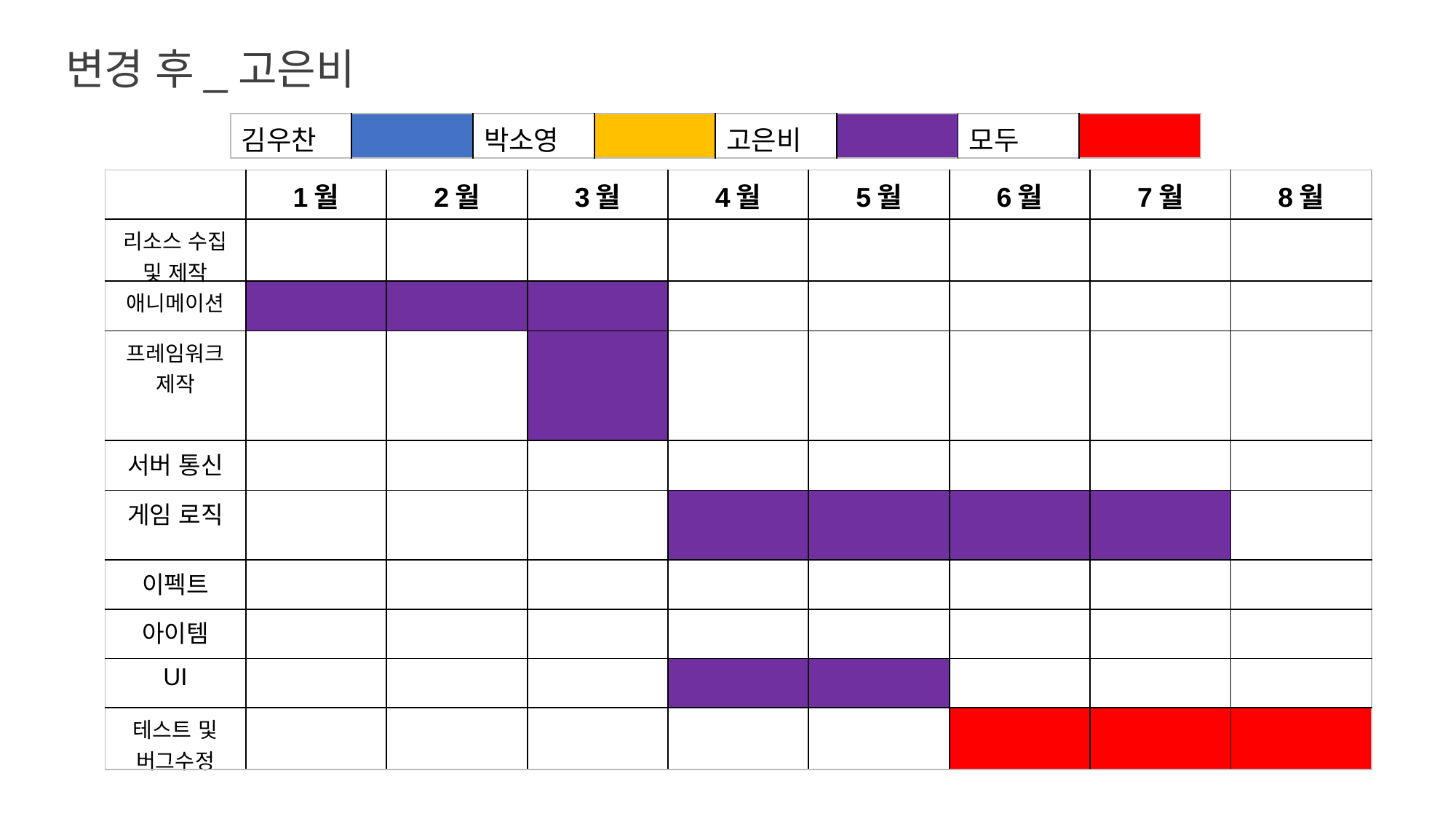

변경 후_고은비
| 김우찬 |  | 박소영 |  | 고은비 |  | 모두 |  |
| --- | --- | --- | --- | --- | --- | --- | --- |
|  | 1월 | 2월 | 3월 | 4월 | 5월 | 6월 | 7월 | 8월 |
| --- | --- | --- | --- | --- | --- | --- | --- | --- |
| 리소스 수집 및 제작 |  |  |  |  |  |  |  |  |
| 애니메이션 |  |  |  |  |  |  |  |  |
| 프레임워크 제작 |  |  |  |  |  |  |  |  |
| 서버 통신 |  |  |  |  |  |  |  |  |
| 게임 로직 |  |  |  |  |  |  |  |  |
| 이펙트 |  |  |  |  |  |  |  |  |
| 아이템 |  |  |  |  |  |  |  |  |
| UI |  |  |  |  |  |  |  |  |
| 테스트 및 버그수정 |  |  |  |  |  |  |  |  |